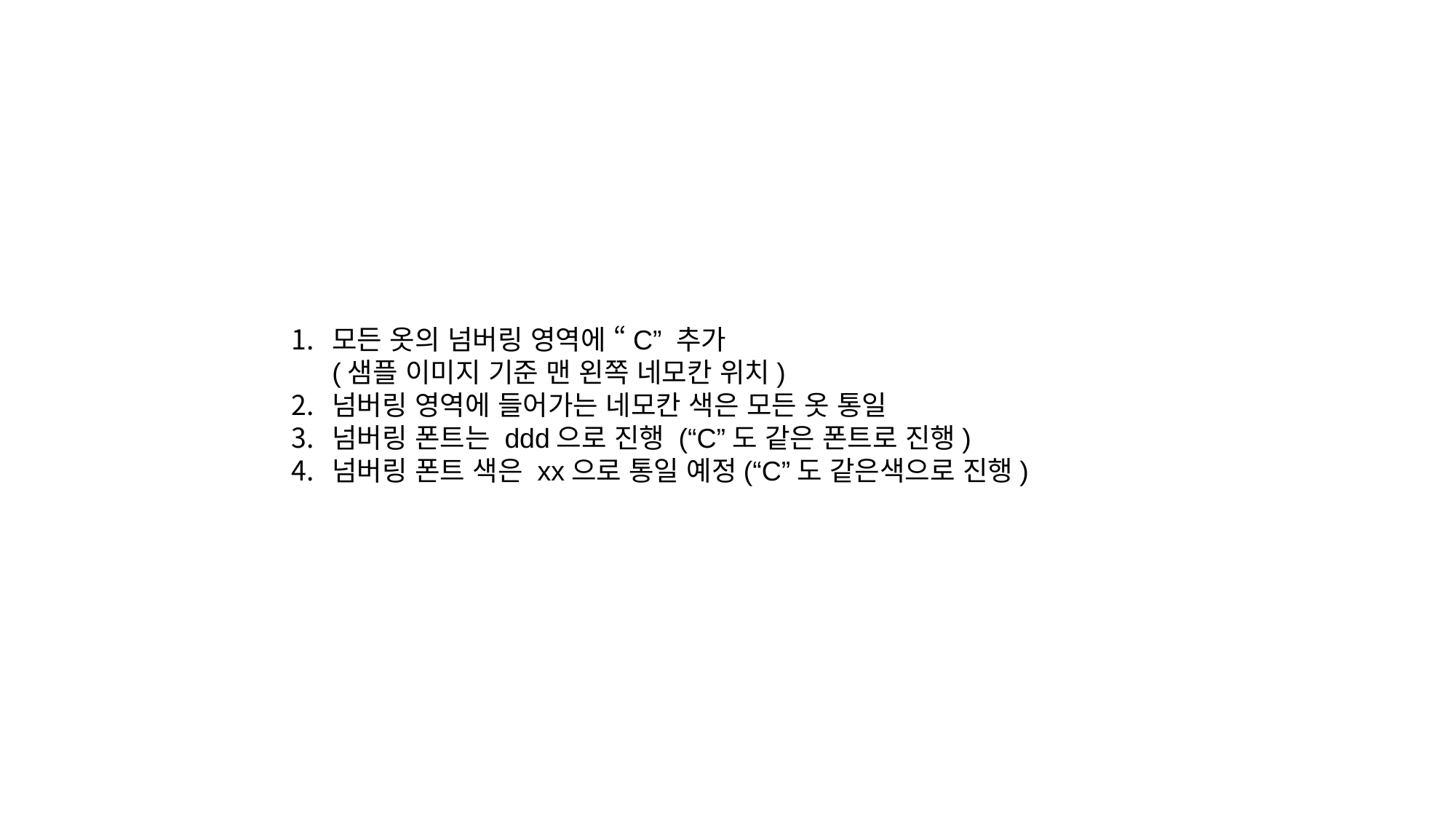

모든 옷의 넘버링 영역에 “C” 추가
(샘플 이미지 기준 맨 왼쪽 네모칸 위치)
넘버링 영역에 들어가는 네모칸 색은 모든 옷 통일
넘버링 폰트는 ddd으로 진행 (“C”도 같은 폰트로 진행)
넘버링 폰트 색은 xx으로 통일 예정(“C”도 같은색으로 진행)